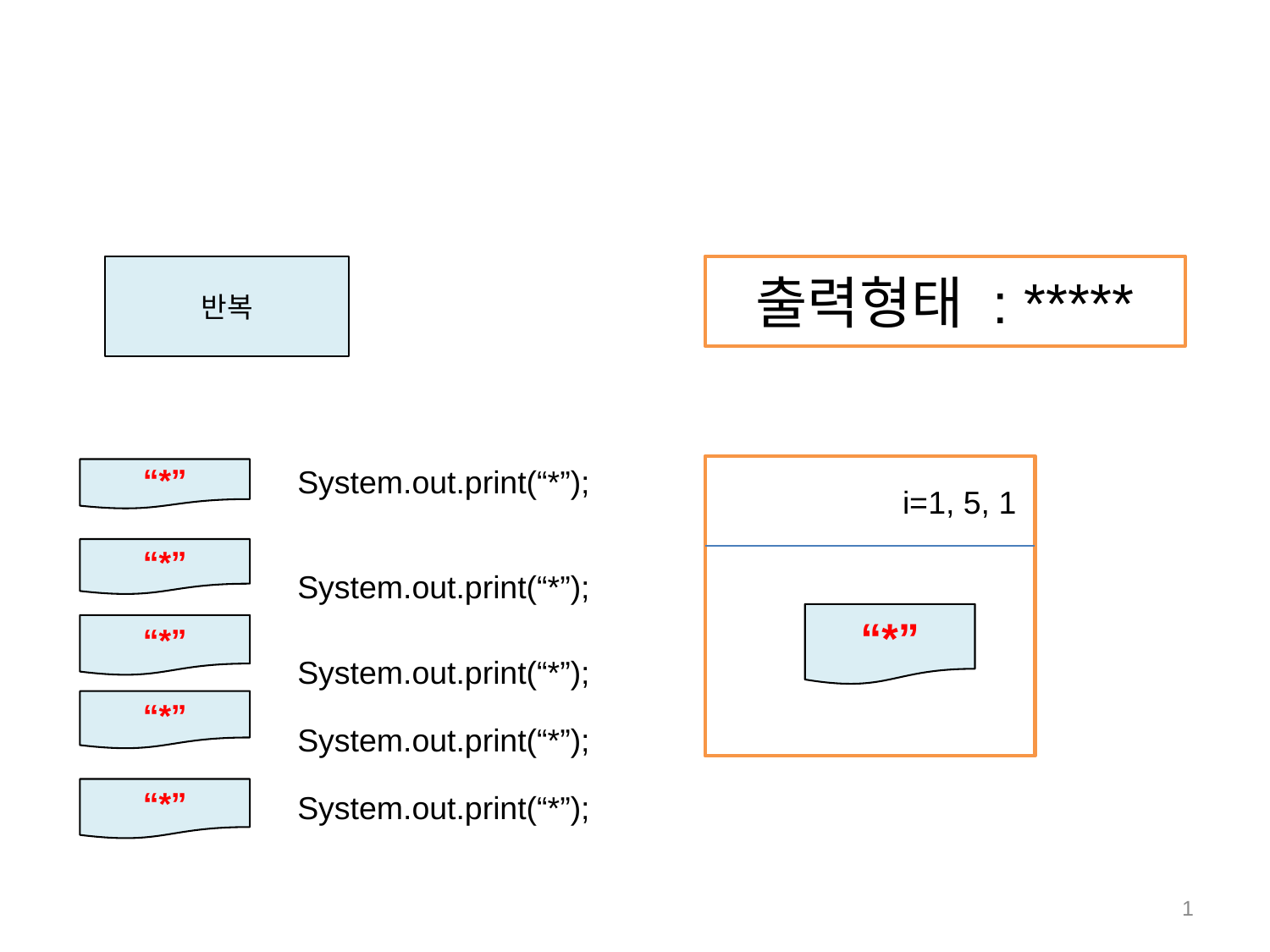

반복
출력형태 : *****
System.out.print(“*”);
System.out.print(“*”);
System.out.print(“*”);
System.out.print(“*”);
System.out.print(“*”);

i=1, 5, 1
“*”
“*”
“*”
“*”
“*”
“*”
1